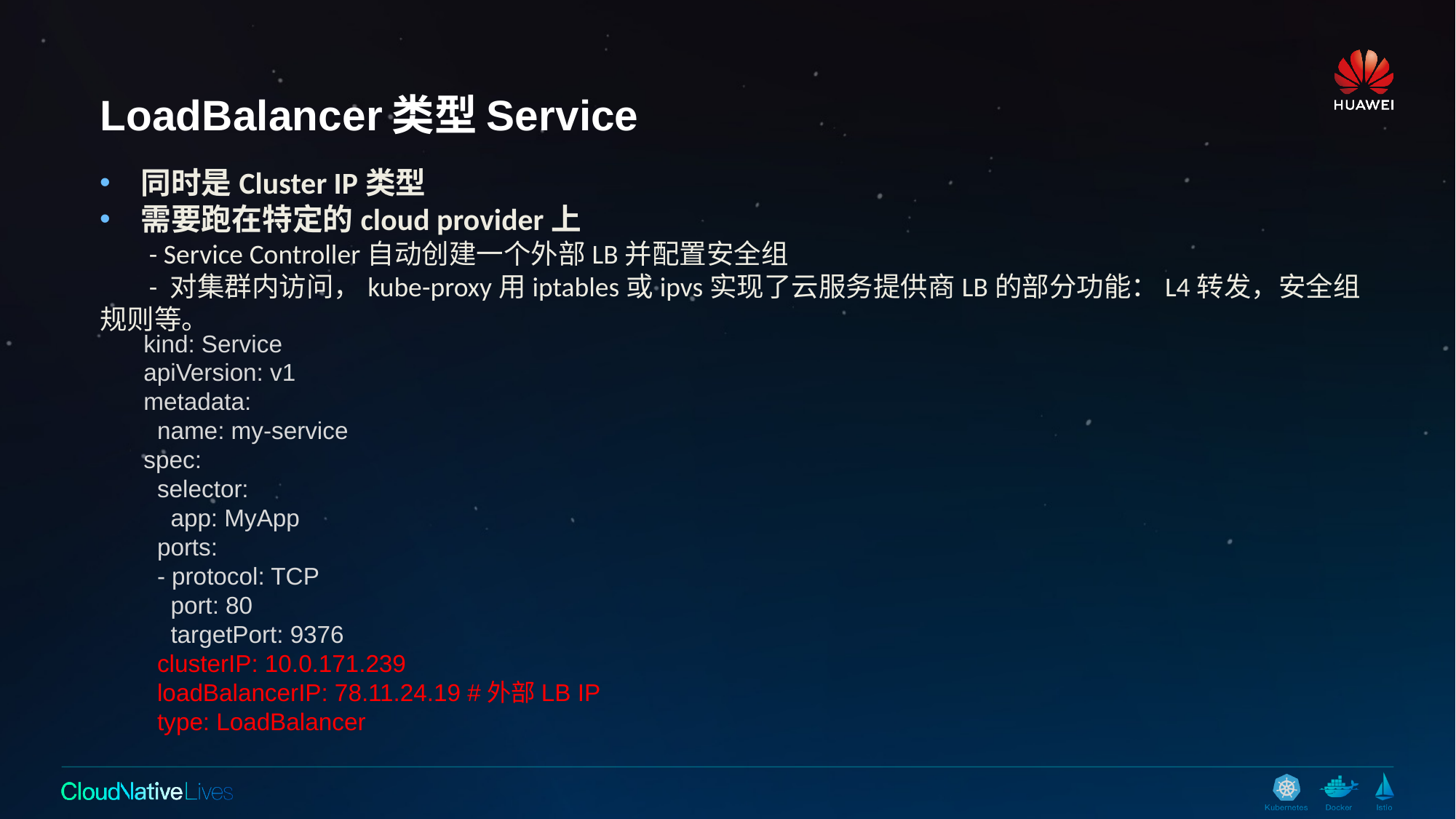

# LoadBalancer类型Service
同时是Cluster IP类型
需要跑在特定的cloud provider上
        - Service Controller自动创建一个外部LB并配置安全组
        - 对集群内访问，kube-proxy用iptables或ipvs实现了云服务提供商LB的部分功能：L4转发，安全组规则等。
kind: Service
apiVersion: v1
metadata:
  name: my-service
spec:
  selector:
    app: MyApp
  ports:
  - protocol: TCP
    port: 80
    targetPort: 9376
  clusterIP: 10.0.171.239
  loadBalancerIP: 78.11.24.19 #外部LB IP
  type: LoadBalancer